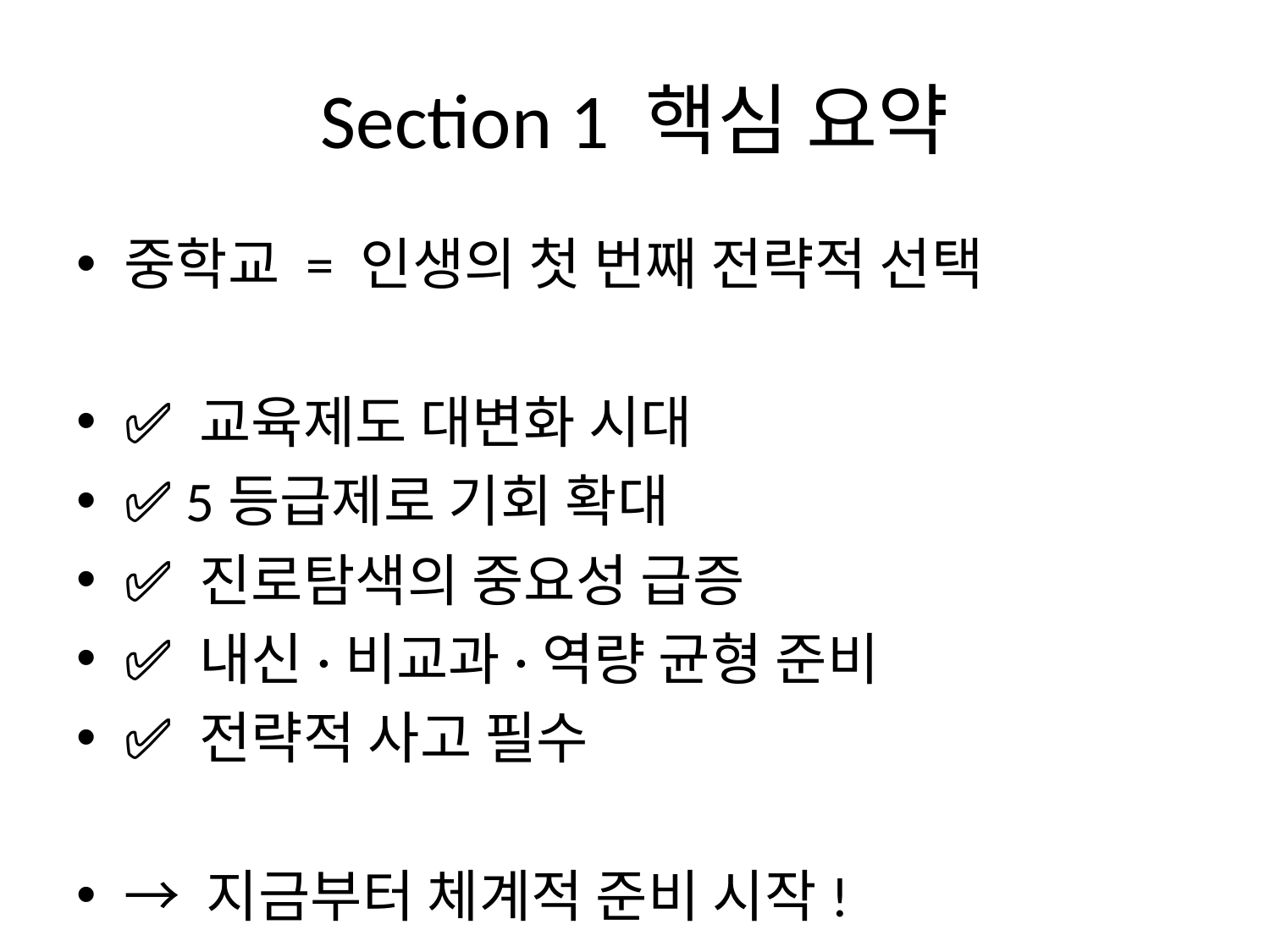

# Section 1 핵심 요약
중학교 = 인생의 첫 번째 전략적 선택

✅ 교육제도 대변화 시대
✅ 5등급제로 기회 확대
✅ 진로탐색의 중요성 급증
✅ 내신·비교과·역량 균형 준비
✅ 전략적 사고 필수

→ 지금부터 체계적 준비 시작!